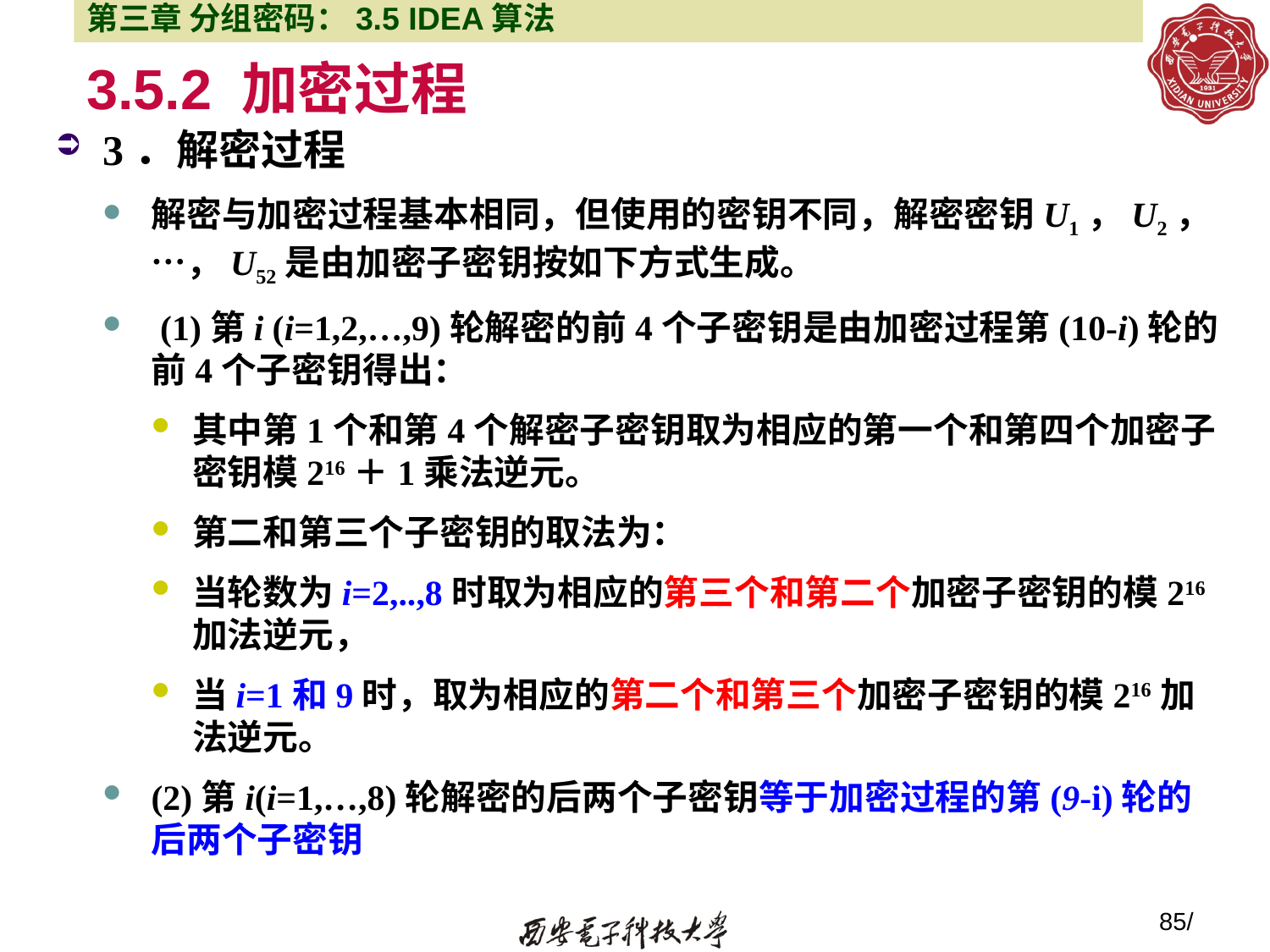

第三章 分组密码：3.5 IDEA算法
# 3.5.2 加密过程
3．解密过程
解密与加密过程基本相同，但使用的密钥不同，解密密钥U1，U2，…，U52是由加密子密钥按如下方式生成。
 (1)第i (i=1,2,…,9)轮解密的前4个子密钥是由加密过程第(10-i)轮的前4个子密钥得出：
其中第1个和第4个解密子密钥取为相应的第一个和第四个加密子密钥模216＋1乘法逆元。
第二和第三个子密钥的取法为：
当轮数为i=2,..,8时取为相应的第三个和第二个加密子密钥的模216加法逆元，
当i=1和9时，取为相应的第二个和第三个加密子密钥的模216加法逆元。
(2)第i(i=1,…,8)轮解密的后两个子密钥等于加密过程的第(9-i)轮的后两个子密钥
85/